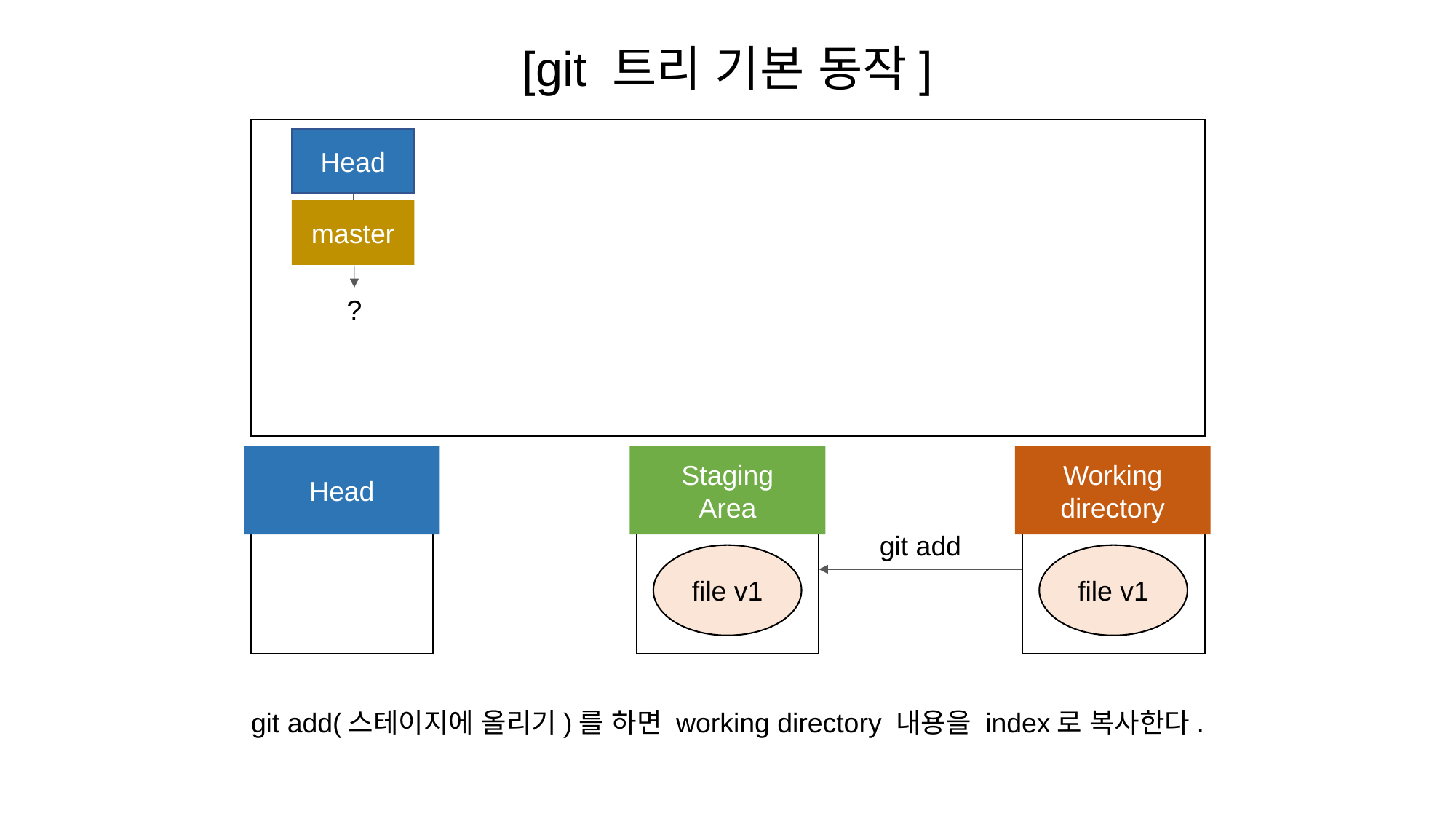

[git 트리 기본 동작]

Head
master
?
Head
Head
Staging
Area
Working
directory

git add
file v1
file v1
git add(스테이지에 올리기)를 하면 working directory 내용을 index로 복사한다.